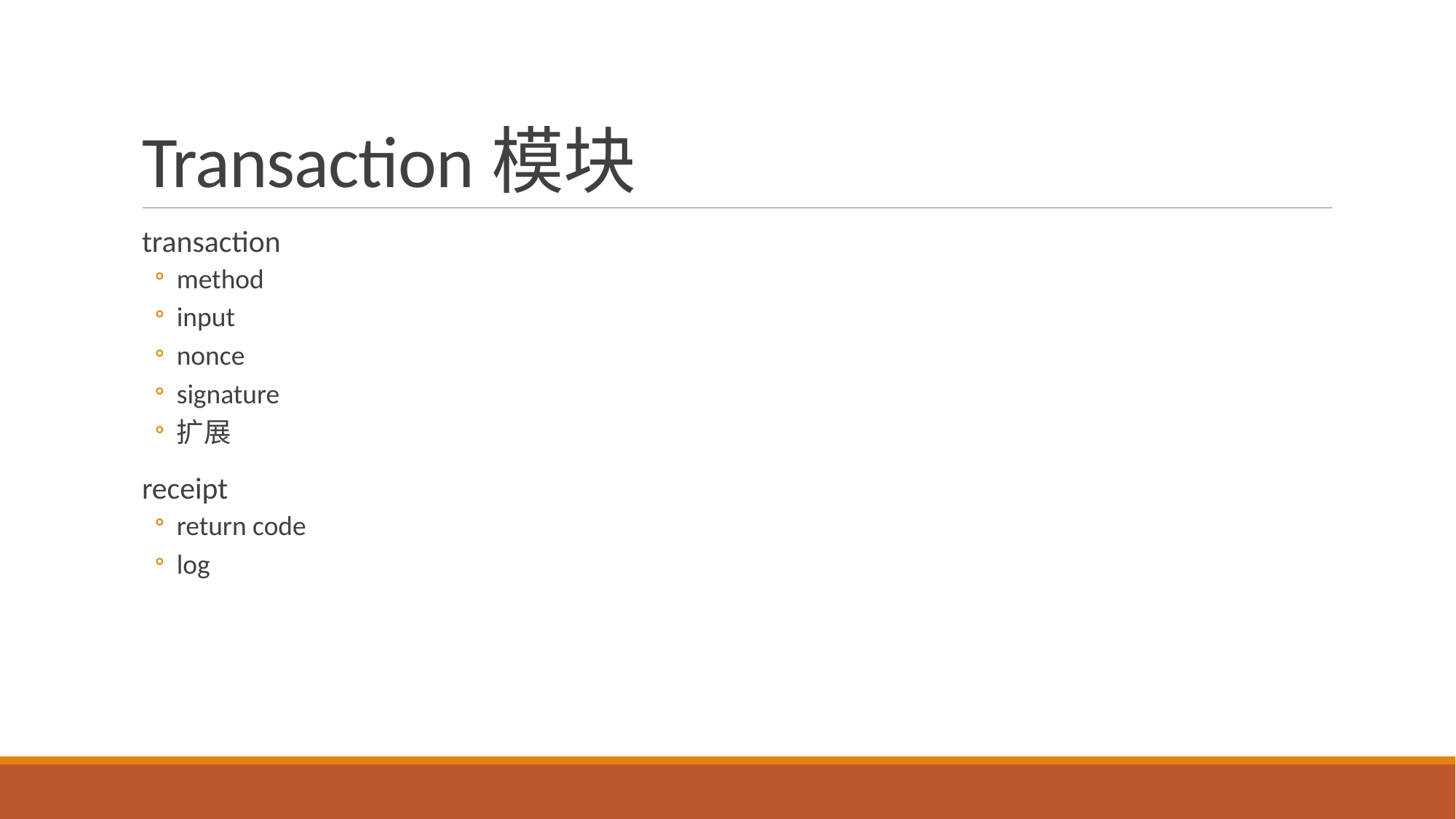

# Transaction模块
transaction
method
input
nonce
signature
扩展
receipt
return code
log